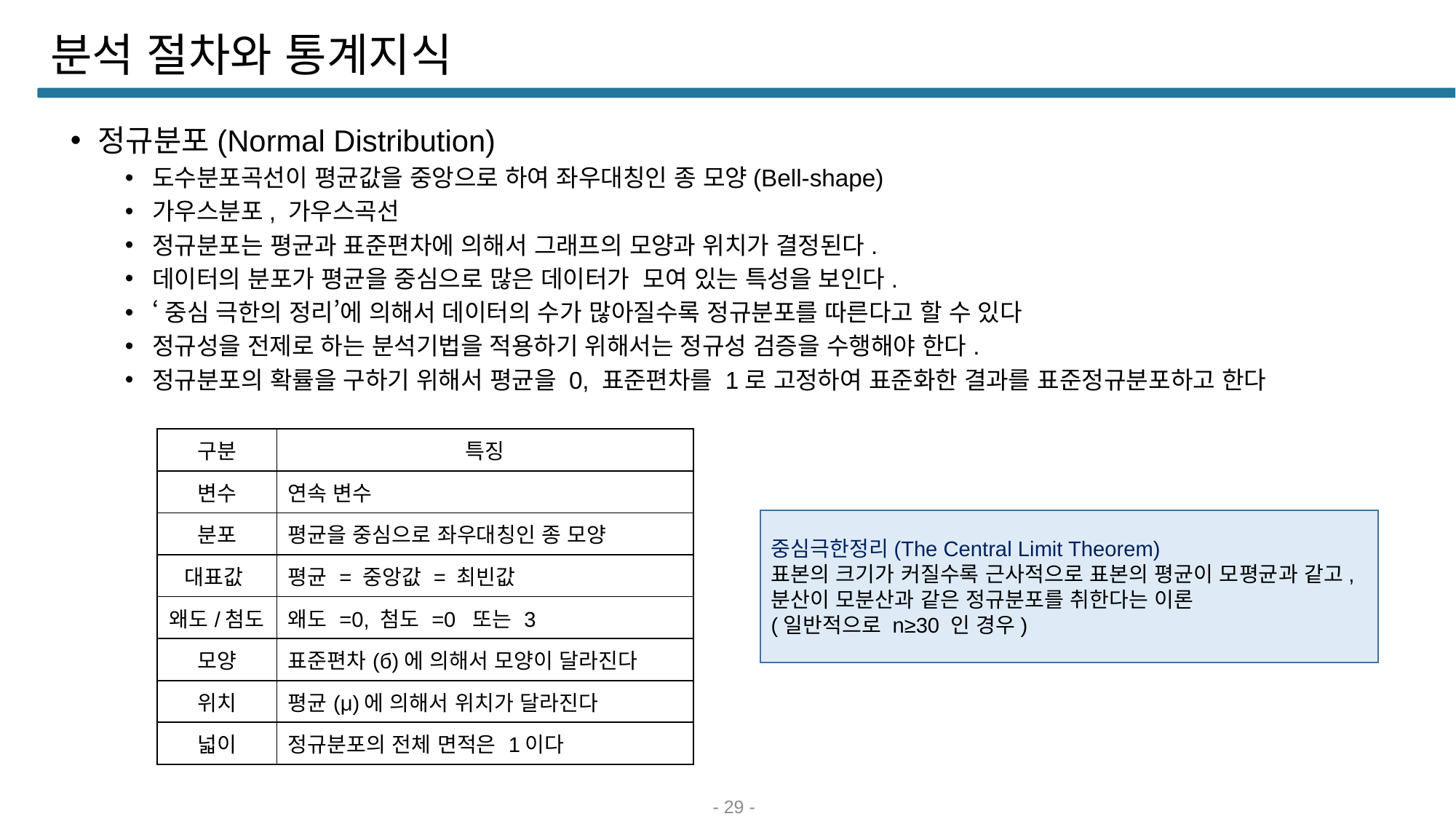

# 분석 절차와 통계지식
정규분포(Normal Distribution)
도수분포곡선이 평균값을 중앙으로 하여 좌우대칭인 종 모양(Bell-shape)
가우스분포, 가우스곡선
정규분포는 평균과 표준편차에 의해서 그래프의 모양과 위치가 결정된다.
데이터의 분포가 평균을 중심으로 많은 데이터가  모여 있는 특성을 보인다.
‘중심 극한의 정리’에 의해서 데이터의 수가 많아질수록 정규분포를 따른다고 할 수 있다
정규성을 전제로 하는 분석기법을 적용하기 위해서는 정규성 검증을 수행해야 한다.
정규분포의 확률을 구하기 위해서 평균을 0, 표준편차를 1로 고정하여 표준화한 결과를 표준정규분포하고 한다

| 구분 | 특징 |
| --- | --- |
| 변수 | 연속 변수 |
| 분포 | 평균을 중심으로 좌우대칭인 종 모양 |
| 대표값 | 평균 = 중앙값 = 최빈값 |
| 왜도/첨도 | 왜도 =0, 첨도 =0 또는 3 |
| 모양 | 표준편차(б)에 의해서 모양이 달라진다 |
| 위치 | 평균(μ)에 의해서 위치가 달라진다 |
| 넓이 | 정규분포의 전체 면적은 1이다 |
중심극한정리(The Central Limit Theorem)
표본의 크기가 커질수록 근사적으로 표본의 평균이 모평균과 같고, 분산이 모분산과 같은 정규분포를 취한다는 이론
(일반적으로 n≥30 인 경우)
- 29 -